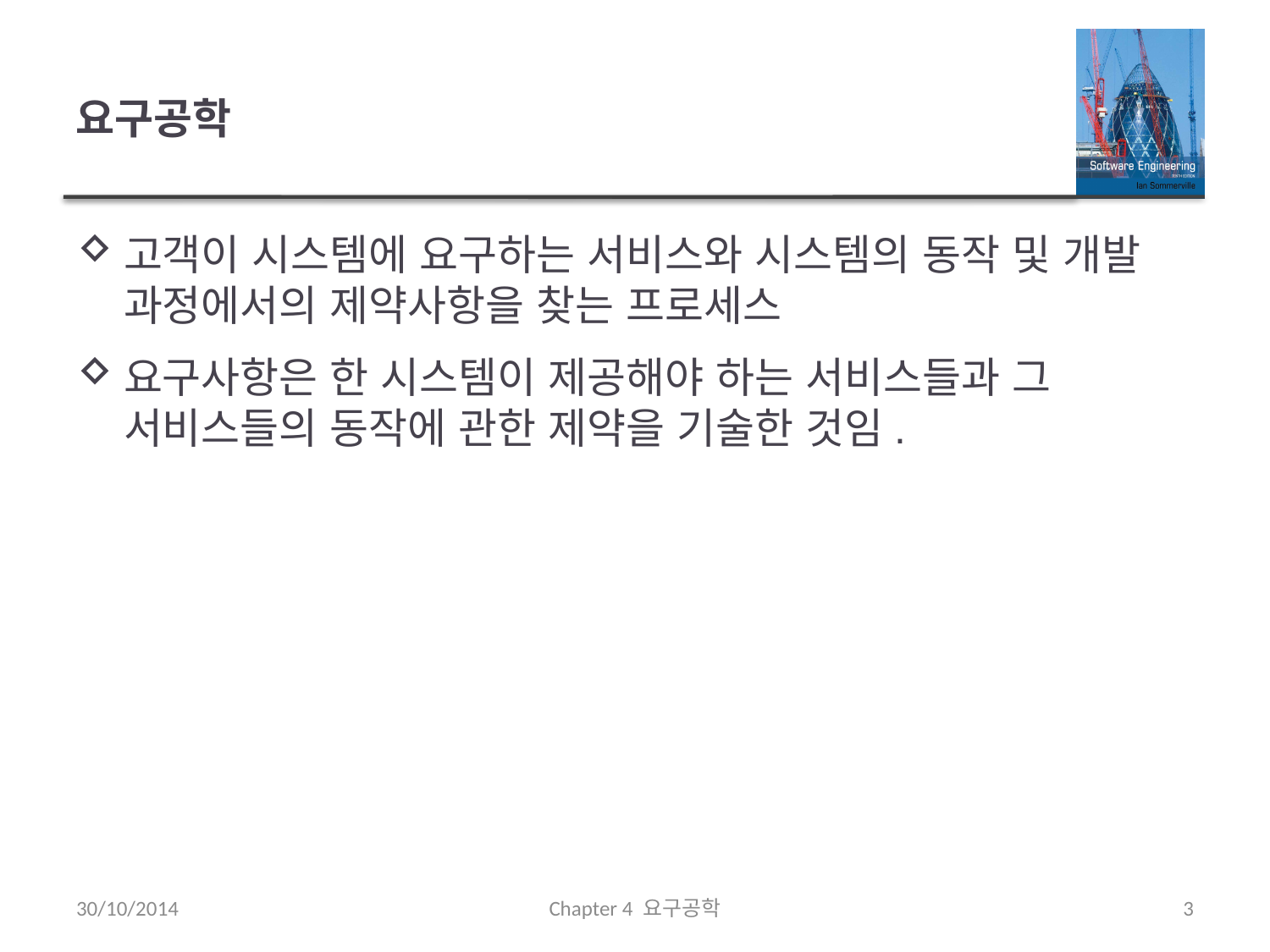

# 요구공학
고객이 시스템에 요구하는 서비스와 시스템의 동작 및 개발 과정에서의 제약사항을 찾는 프로세스
요구사항은 한 시스템이 제공해야 하는 서비스들과 그 서비스들의 동작에 관한 제약을 기술한 것임.
30/10/2014
Chapter 4 요구공학
3